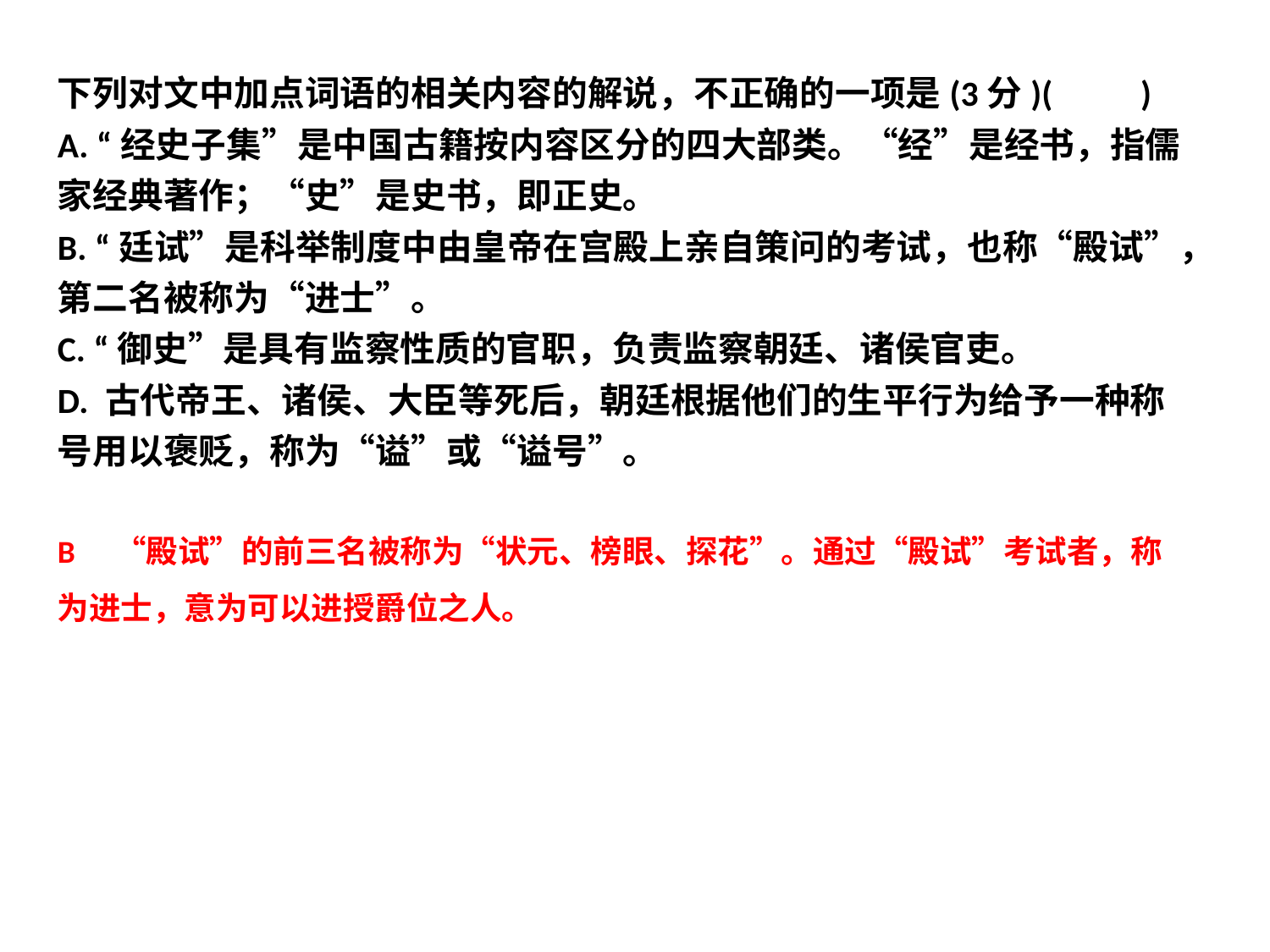

下列对文中加点词语的相关内容的解说，不正确的一项是(3分)(　　)
A. “经史子集”是中国古籍按内容区分的四大部类。“经”是经书，指儒家经典著作；“史”是史书，即正史。
B. “廷试”是科举制度中由皇帝在宫殿上亲自策问的考试，也称“殿试”，第二名被称为“进士”。
C. “御史”是具有监察性质的官职，负责监察朝廷、诸侯官吏。
D. 古代帝王、诸侯、大臣等死后，朝廷根据他们的生平行为给予一种称号用以褒贬，称为“谥”或“谥号”。

B　“殿试”的前三名被称为“状元、榜眼、探花”。通过“殿试”考试者，称为进士，意为可以进授爵位之人。